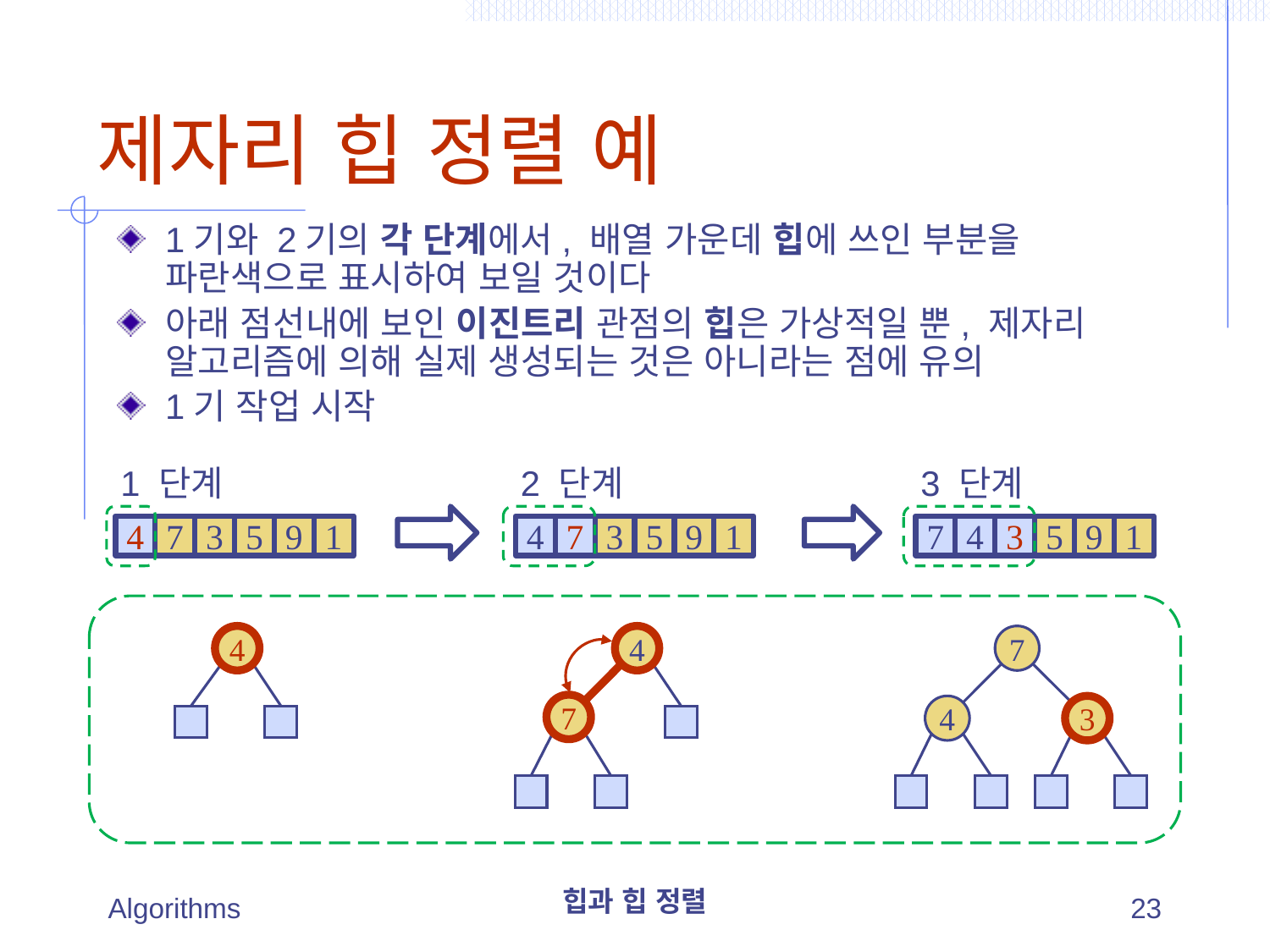

# 제자리 힙 정렬 예
1기와 2기의 각 단계에서, 배열 가운데 힙에 쓰인 부분을 파란색으로 표시하여 보일 것이다
아래 점선내에 보인 이진트리 관점의 힙은 가상적일 뿐, 제자리 알고리즘에 의해 실제 생성되는 것은 아니라는 점에 유의
1기 작업 시작
1 단계
2 단계
3 단계

4
7
3
5
9
1
4
7
3
5
9
1
7
4
3
5
9
1

4
4
7

7
4
3

Algorithms
힙과 힙 정렬
23